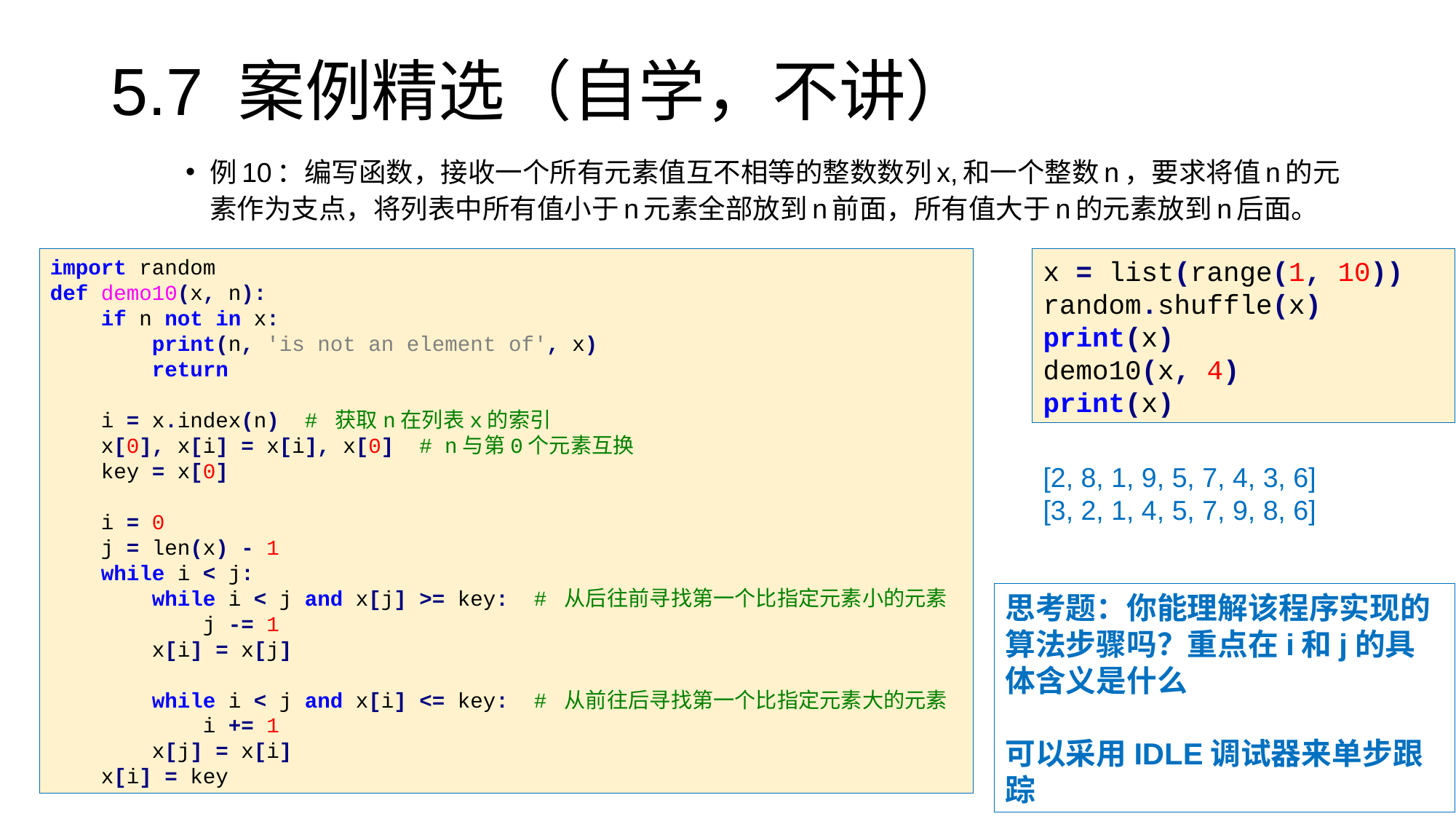

# 5.7 案例精选（自学，不讲）
例10：编写函数，接收一个所有元素值互不相等的整数数列x,和一个整数n，要求将值n的元素作为支点，将列表中所有值小于n元素全部放到n前面，所有值大于n的元素放到n后面。

import random
def demo10(x, n):
    if n not in x:
        print(n, 'is not an element of', x)
        return

    i = x.index(n)  # 获取n在列表x的索引
    x[0], x[i] = x[i], x[0]  # n与第0个元素互换
    key = x[0]

    i = 0
    j = len(x) - 1
    while i < j:
        while i < j and x[j] >= key:  # 从后往前寻找第一个比指定元素小的元素
            j -= 1
        x[i] = x[j]

        while i < j and x[i] <= key:  # 从前往后寻找第一个比指定元素大的元素
            i += 1
        x[j] = x[i]
    x[i] = key
x = list(range(1, 10))
random.shuffle(x)
print(x)
demo10(x, 4)
print(x)
[2, 8, 1, 9, 5, 7, 4, 3, 6]
[3, 2, 1, 4, 5, 7, 9, 8, 6]
思考题：你能理解该程序实现的算法步骤吗？重点在i和j的具体含义是什么

可以采用IDLE调试器来单步跟踪